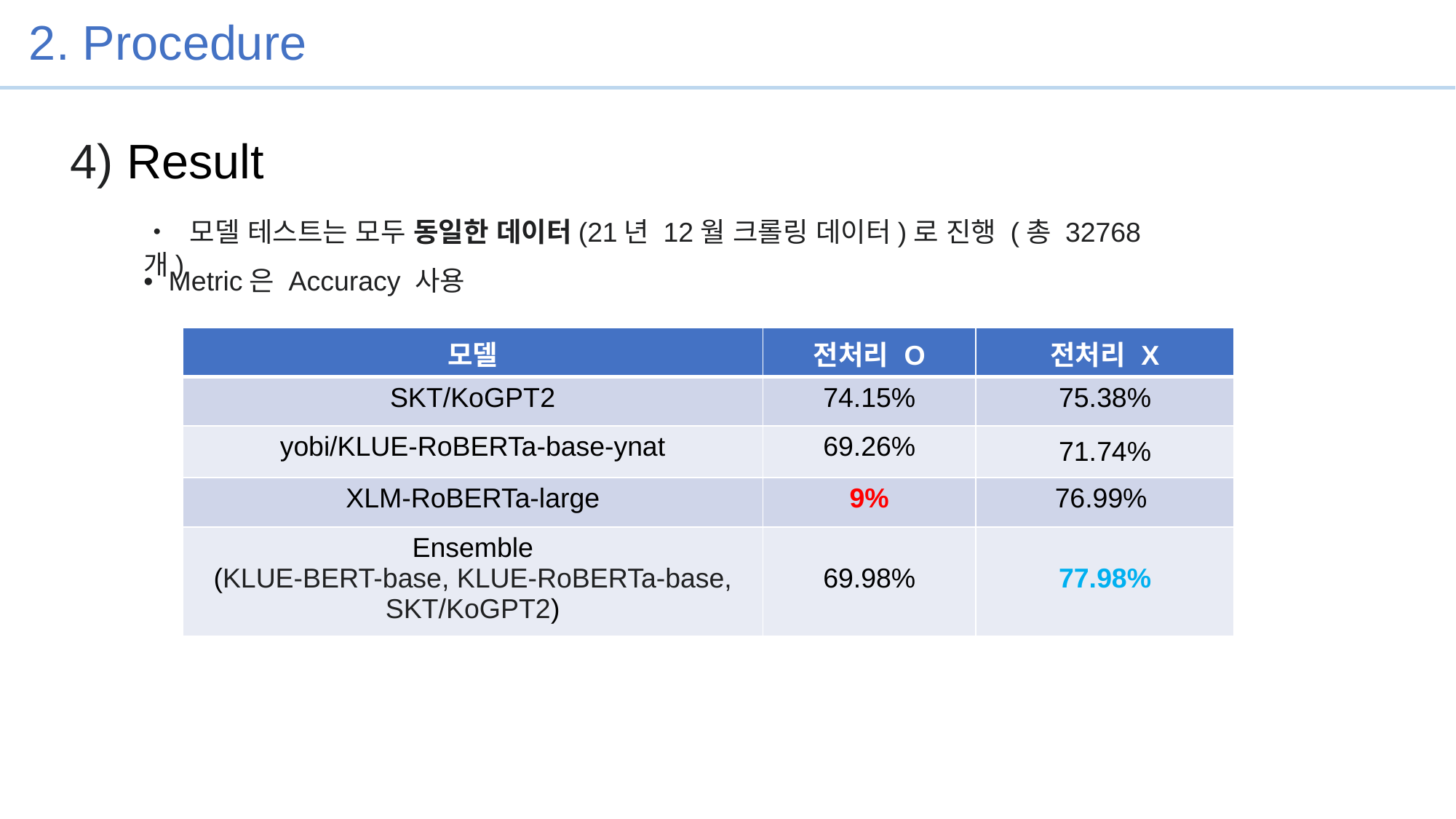

2. Procedure
4) Result
•  모델 테스트는 모두 동일한 데이터(21년 12월 크롤링 데이터)로 진행 (총 32768개)
•  Metric은 Accuracy 사용
| 모델 | 전처리 O | 전처리 X |
| --- | --- | --- |
| SKT/KoGPT2 | 74.15% | 75.38% |
| yobi/KLUE-RoBERTa-base-ynat | 69.26% | 71.74% |
| XLM-RoBERTa-large | 9% | 76.99% |
| Ensemble (KLUE-BERT-base, KLUE-RoBERTa-base, SKT/KoGPT2) | 69.98% | 77.98% |